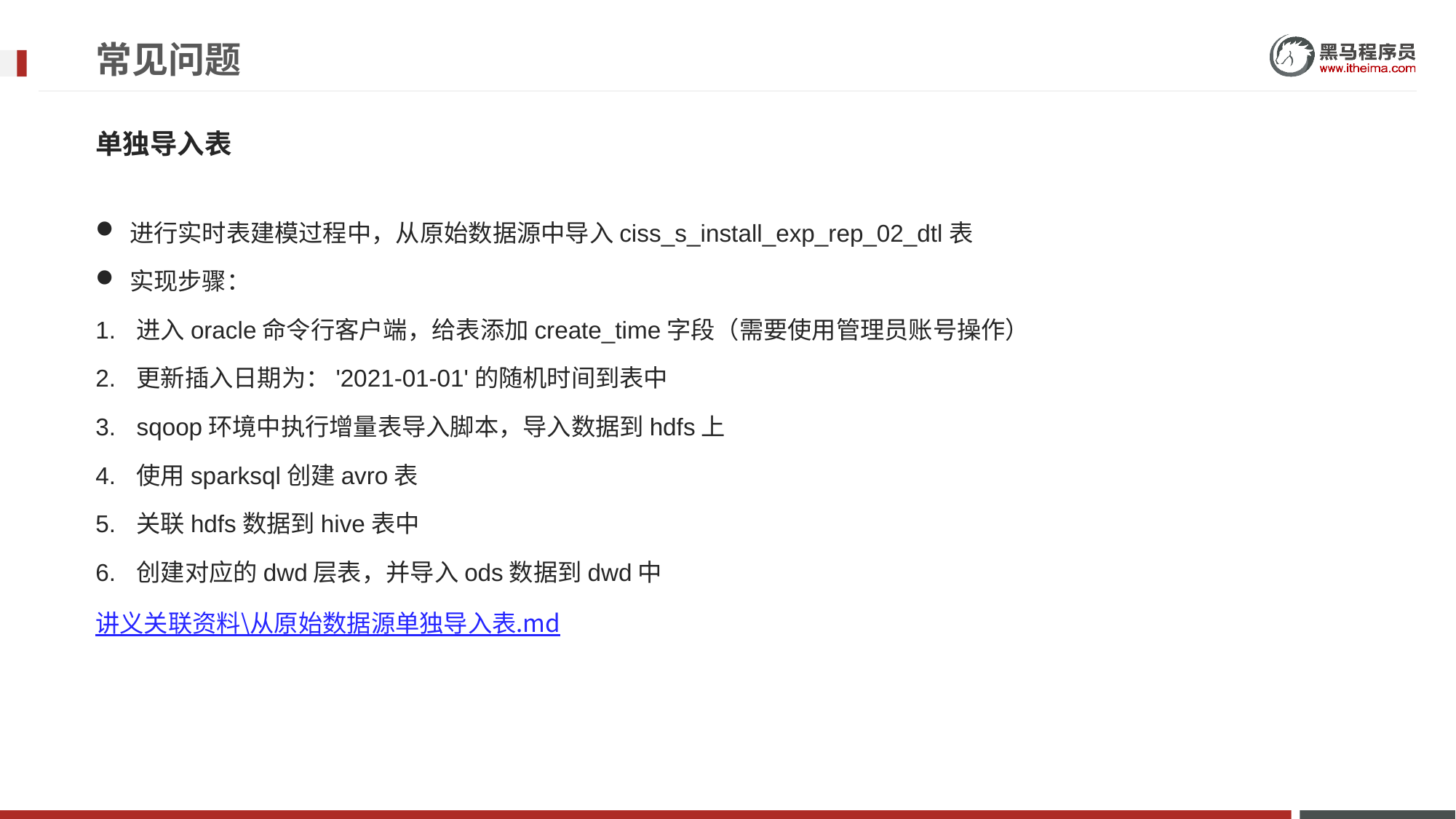

# 常见问题
单独导入表
进行实时表建模过程中，从原始数据源中导入ciss_s_install_exp_rep_02_dtl表
实现步骤：
进入oracle命令行客户端，给表添加create_time字段（需要使用管理员账号操作）
更新插入日期为：'2021-01-01'的随机时间到表中
sqoop环境中执行增量表导入脚本，导入数据到hdfs上
使用sparksql创建avro表
关联hdfs数据到hive表中
创建对应的dwd层表，并导入ods数据到dwd中
讲义关联资料\从原始数据源单独导入表.md